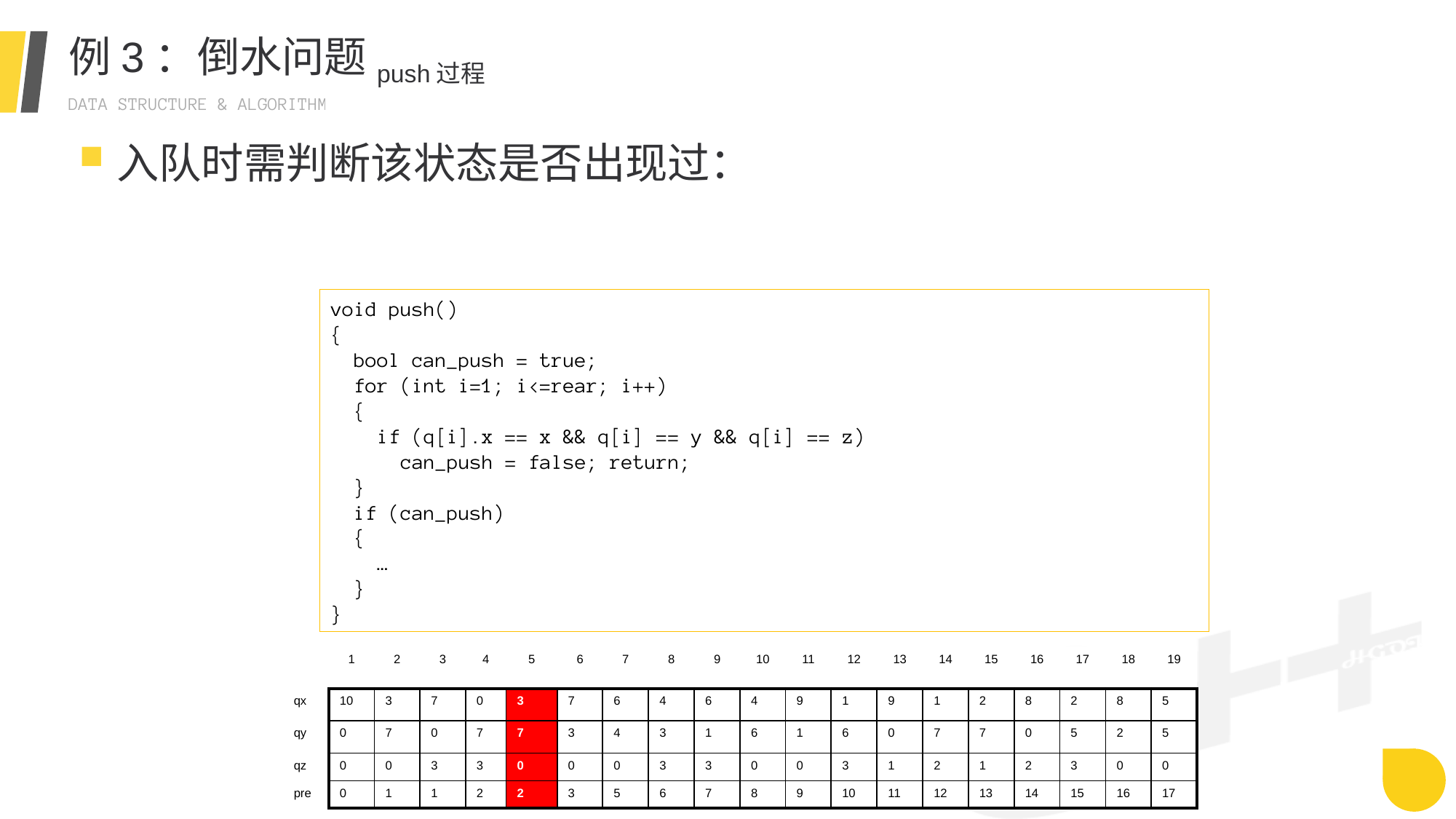

# 例3：倒水问题push过程
入队时需判断该状态是否出现过：
void push()
{
  bool can_push = true;
  for (int i=1; i<=rear; i++)
  {
    if (q[i].x == x && q[i] == y && q[i] == z)
      can_push = false; return;
  }
  if (can_push)
  {
    …
  }
}
|  | 1 | 2 | 3 | 4 | 5 | 6 | 7 | 8 | 9 | 10 | 11 | 12 | 13 | 14 | 15 | 16 | 17 | 18 | 19 |
| --- | --- | --- | --- | --- | --- | --- | --- | --- | --- | --- | --- | --- | --- | --- | --- | --- | --- | --- | --- |
| qx | 10 | 3 | 7 | 0 | 3 | 7 | 6 | 4 | 6 | 4 | 9 | 1 | 9 | 1 | 2 | 8 | 2 | 8 | 5 |
| qy | 0 | 7 | 0 | 7 | 7 | 3 | 4 | 3 | 1 | 6 | 1 | 6 | 0 | 7 | 7 | 0 | 5 | 2 | 5 |
| qz | 0 | 0 | 3 | 3 | 0 | 0 | 0 | 3 | 3 | 0 | 0 | 3 | 1 | 2 | 1 | 2 | 3 | 0 | 0 |
| pre | 0 | 1 | 1 | 2 | 2 | 3 | 5 | 6 | 7 | 8 | 9 | 10 | 11 | 12 | 13 | 14 | 15 | 16 | 17 |